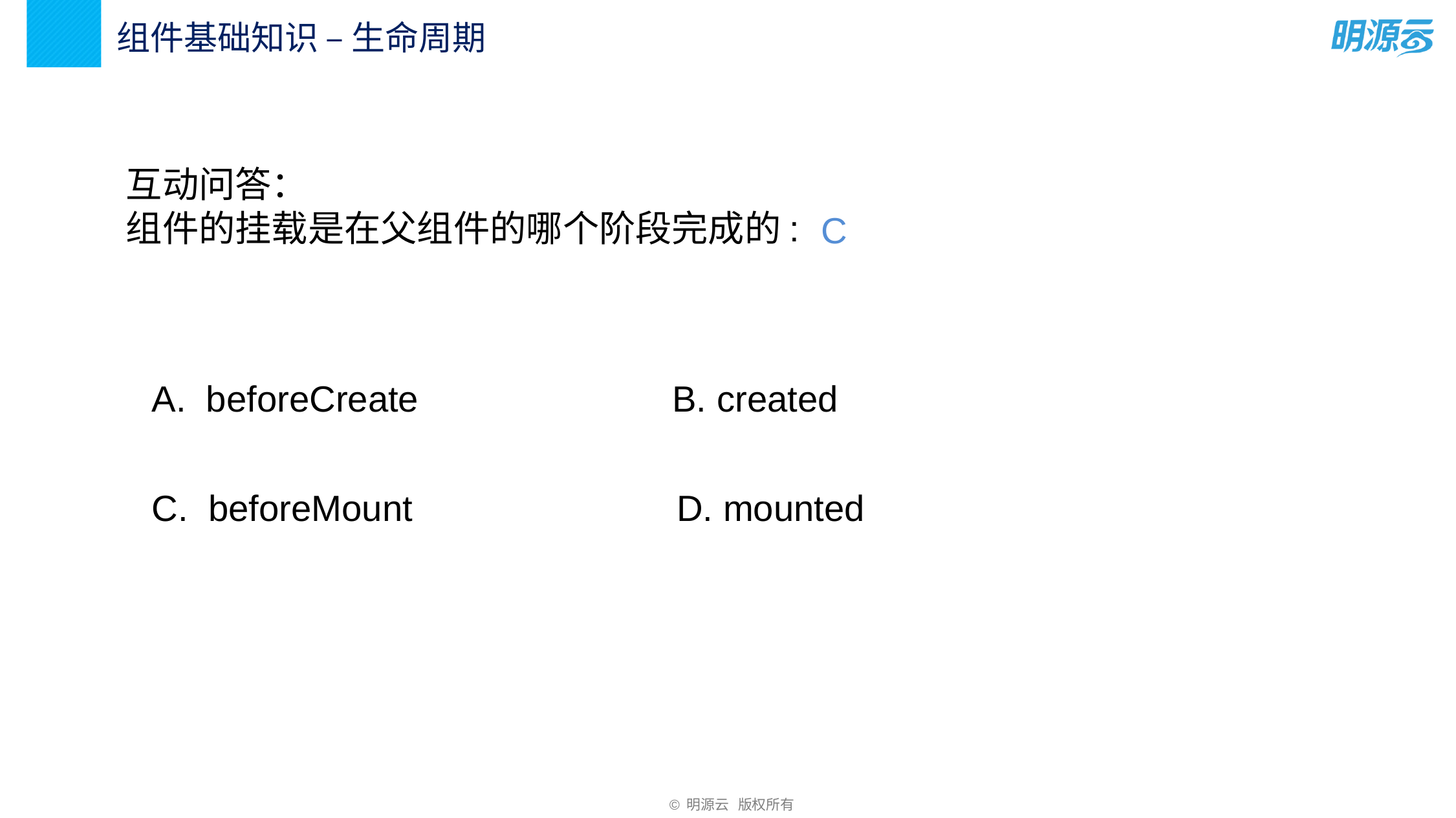

组件基础知识 – 生命周期
互动问答：
组件的挂载是在父组件的哪个阶段完成的:
C
beforeCreate                         B. created
C.  beforeMount                          D. mounted